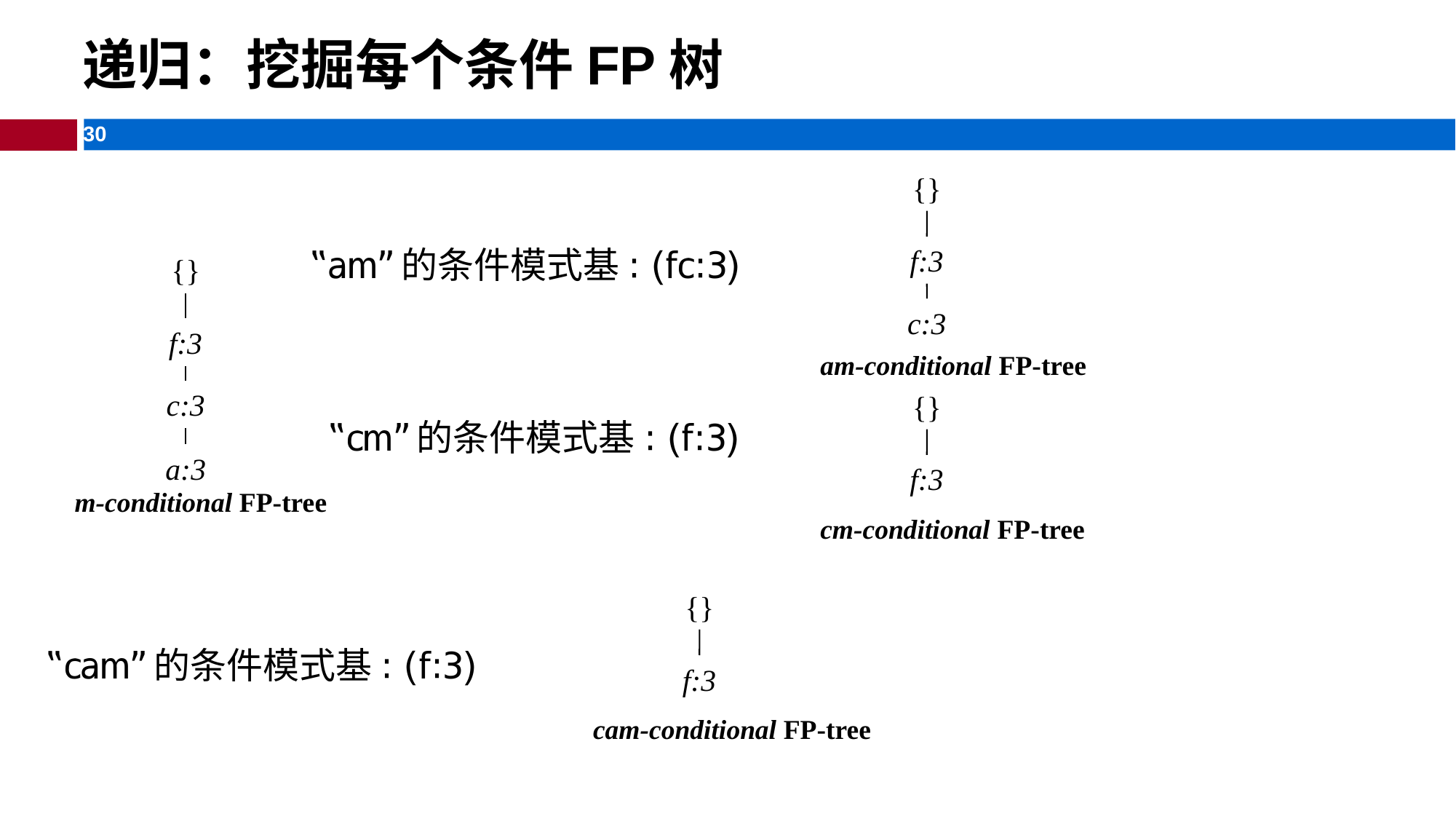

递归：挖掘每个条件FP树
{}
f:3
c:3
am-conditional FP-tree
“am”的条件模式基: (fc:3)
{}
f:3
c:3
a:3
m-conditional FP-tree
{}
“cm”的条件模式基: (f:3)
f:3
cm-conditional FP-tree
{}
“cam”的条件模式基: (f:3)
f:3
cam-conditional FP-tree